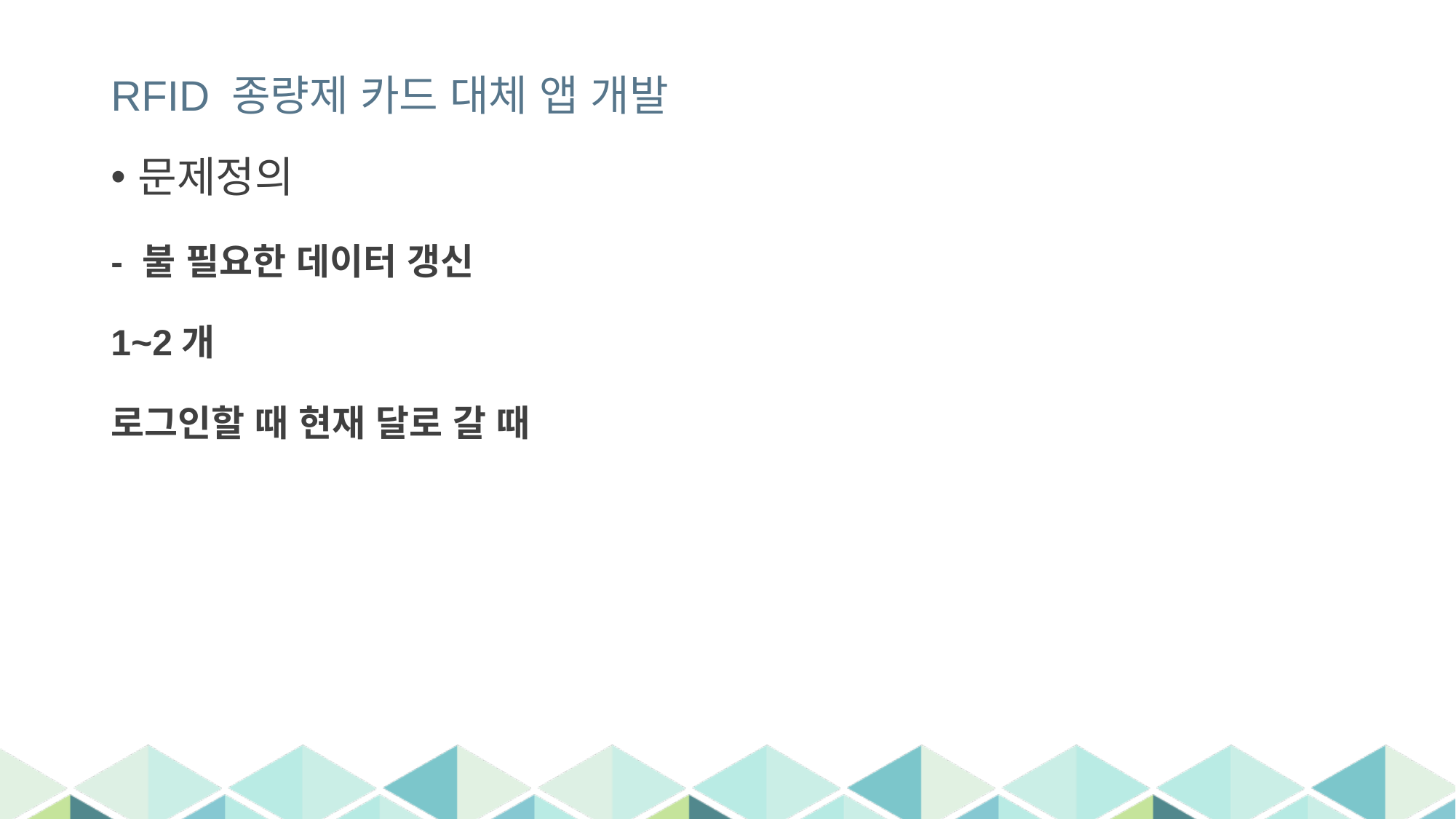

# RFID 종량제 카드 대체 앱 개발
문제정의
- 불 필요한 데이터 갱신
1~2개
로그인할 때 현재 달로 갈 때